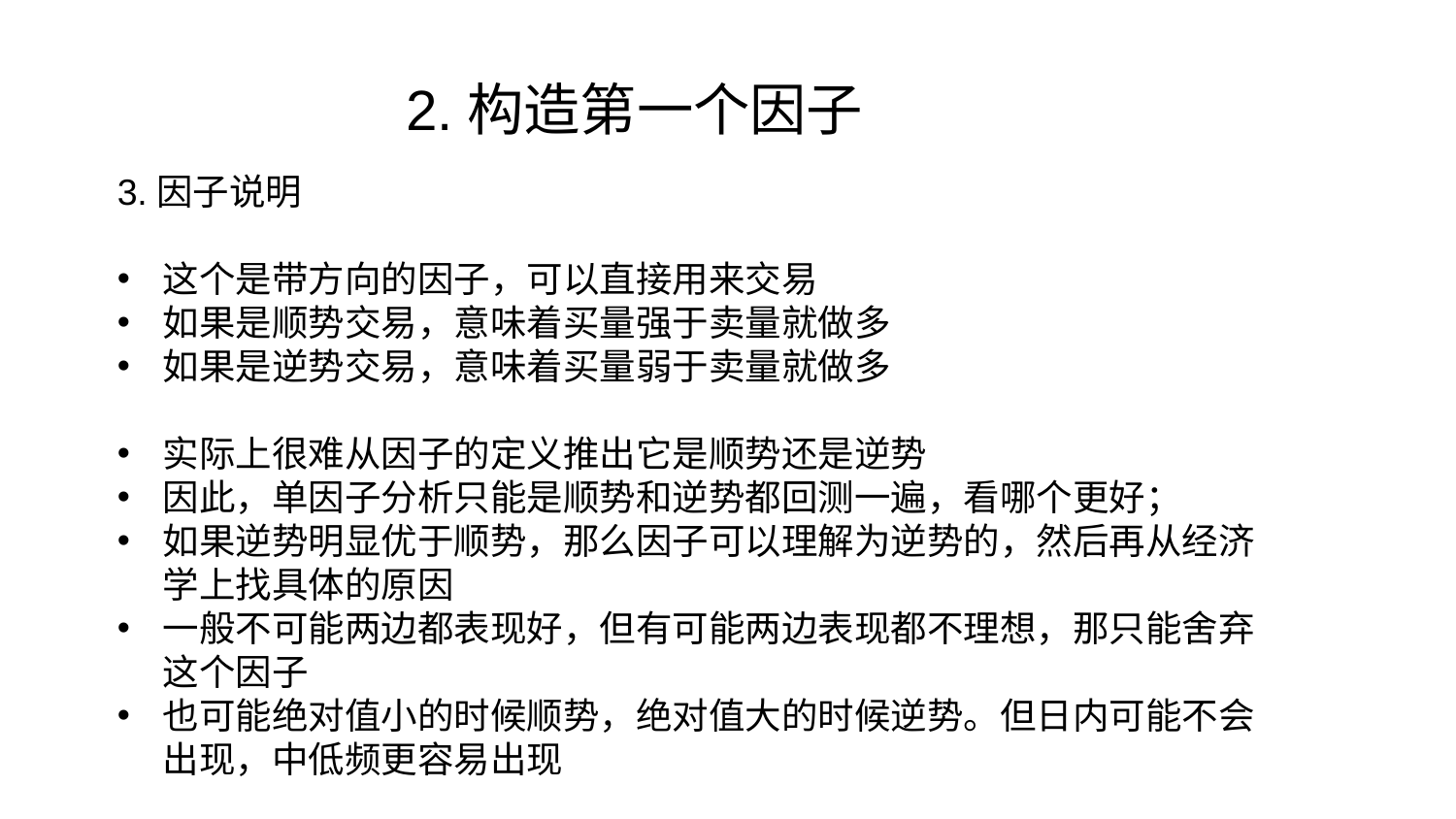

2.构造第一个因子
3.因子说明

这个是带方向的因子，可以直接用来交易
如果是顺势交易，意味着买量强于卖量就做多
如果是逆势交易，意味着买量弱于卖量就做多

实际上很难从因子的定义推出它是顺势还是逆势
因此，单因子分析只能是顺势和逆势都回测一遍，看哪个更好；
如果逆势明显优于顺势，那么因子可以理解为逆势的，然后再从经济学上找具体的原因
一般不可能两边都表现好，但有可能两边表现都不理想，那只能舍弃这个因子
也可能绝对值小的时候顺势，绝对值大的时候逆势。但日内可能不会出现，中低频更容易出现